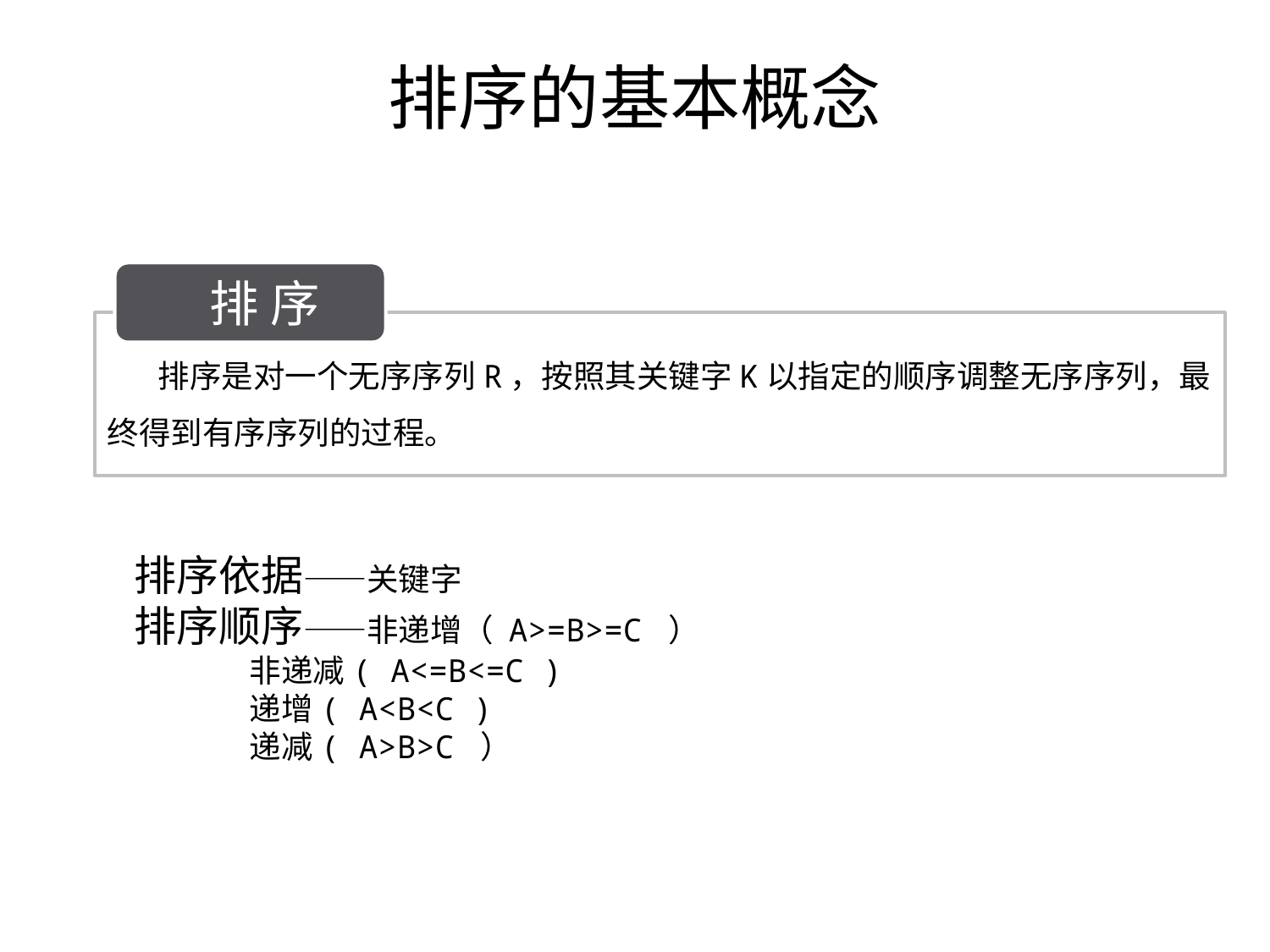

# 排序的基本概念
排 序
      排序是对一个无序序列R，按照其关键字K以指定的顺序调整无序序列，最终得到有序序列的过程。
排序依据——关键字
排序顺序——非递增（ A>=B>=C ）
               非递减( A<=B<=C )
               递增( A<B<C )
               递减( A>B>C ）